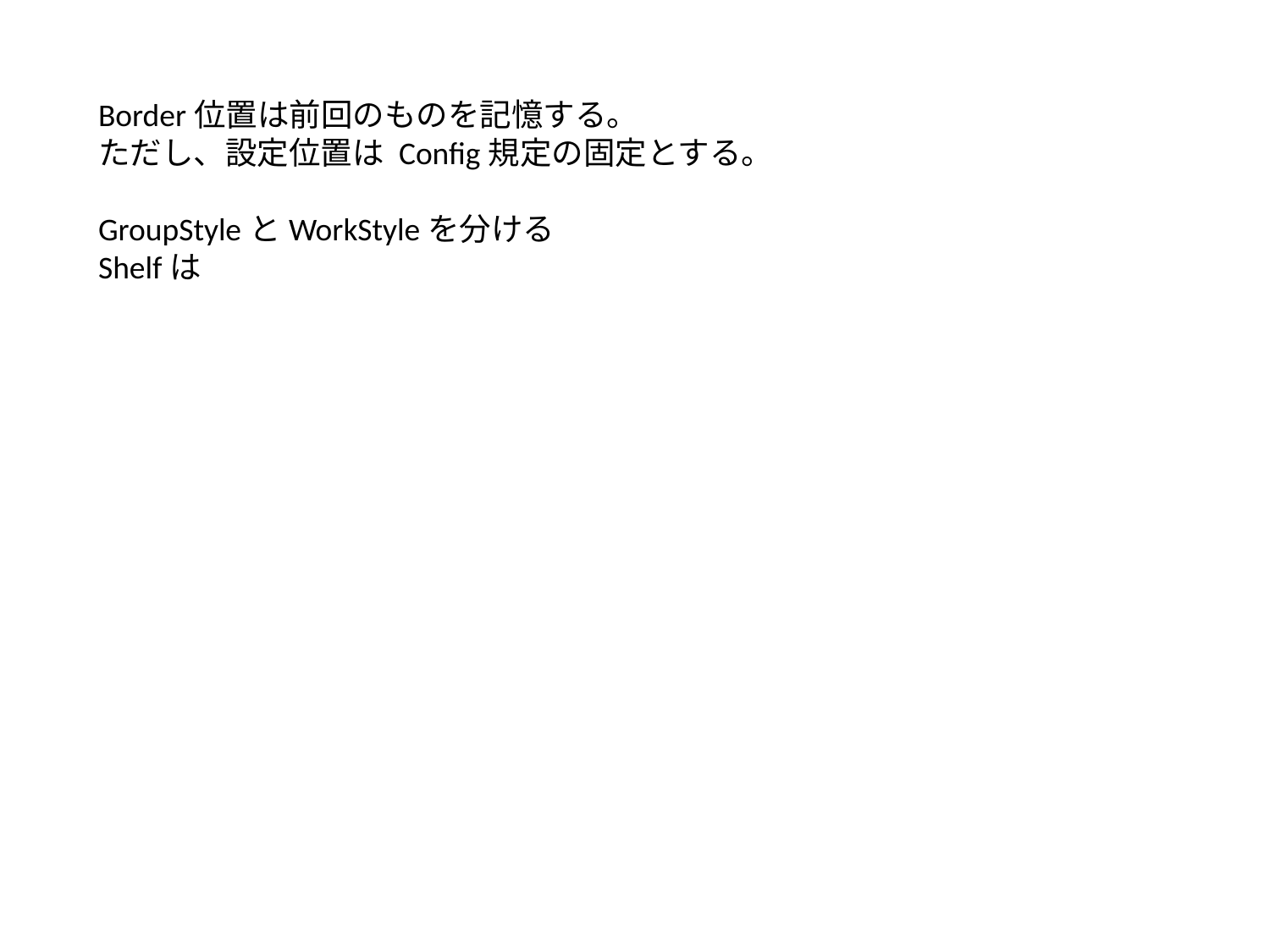

Border位置は前回のものを記憶する。
ただし、設定位置は Config規定の固定とする。

GroupStyleとWorkStyleを分ける
Shelfは